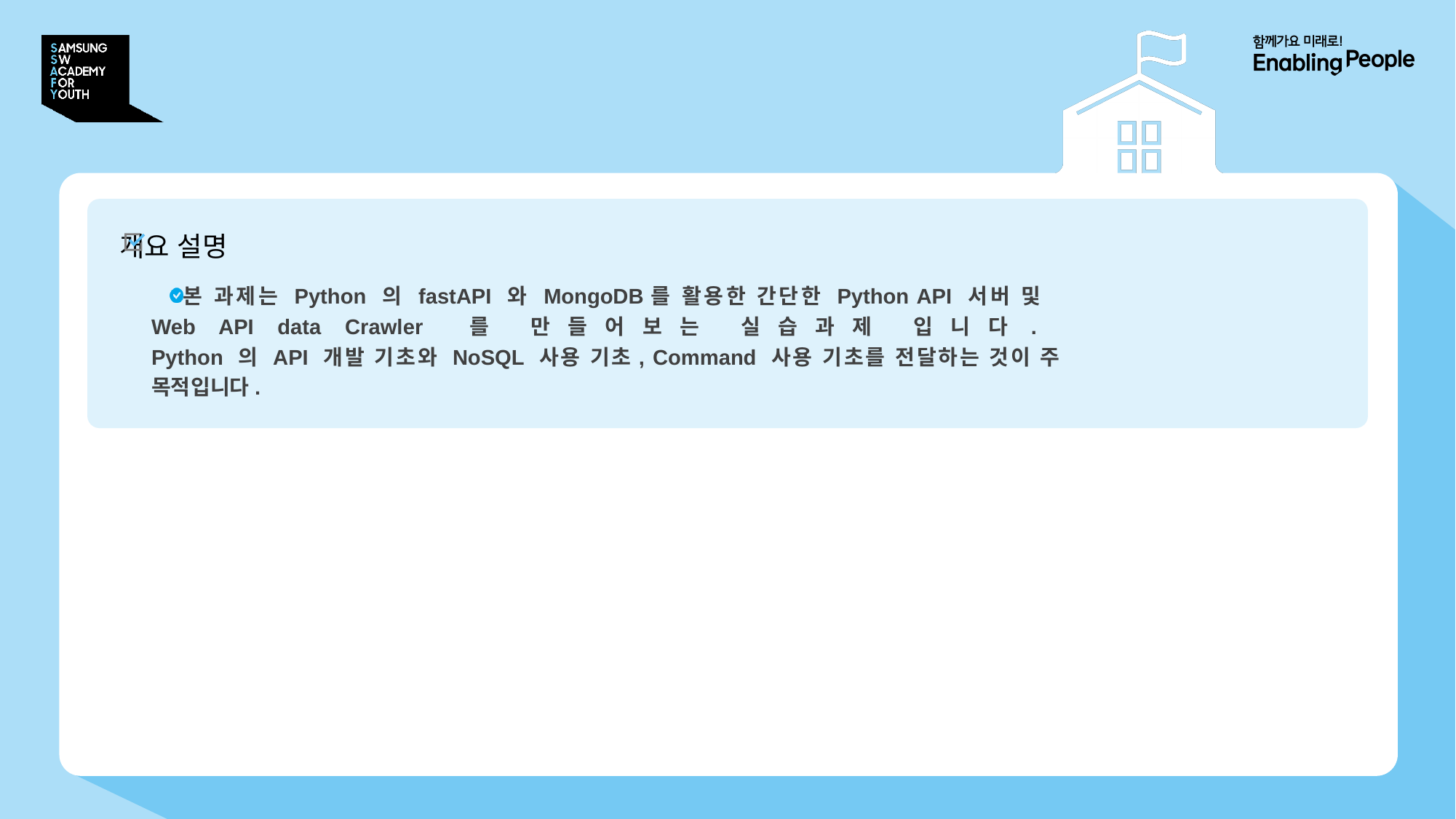

# 자기주도학습 과제 개요

개요 설명
본 과제는 Python 의 fastAPI 와 MongoDB를 활용한 간단한 Python API 서버 및
Web API data Crawler 를 만들어보는 실습과제 입니다.
Python 의 API 개발 기초와 NoSQL 사용 기초, Command 사용 기초를 전달하는 것이 주 목적입니다.